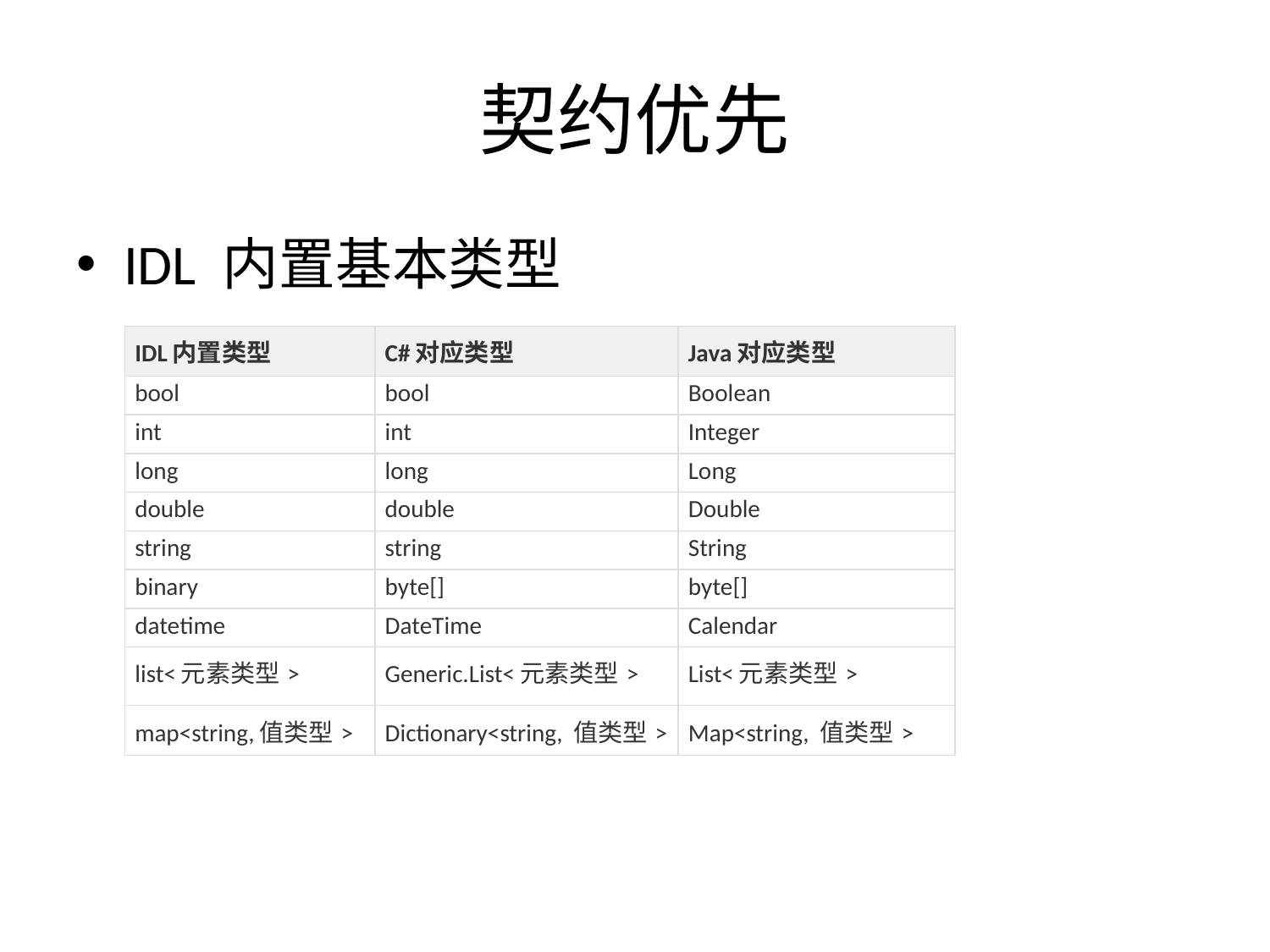

# 契约优先
IDL 内置基本类型

| IDL内置类型 | C#对应类型 | Java对应类型 |
| --- | --- | --- |
| bool | bool | Boolean |
| int | int | Integer |
| long | long | Long |
| double | double | Double |
| string | string | String |
| binary | byte[] | byte[] |
| datetime | DateTime | Calendar |
| list<元素类型> | Generic.List<元素类型> | List<元素类型> |
| map<string,值类型> | Dictionary<string, 值类型> | Map<string, 值类型> |